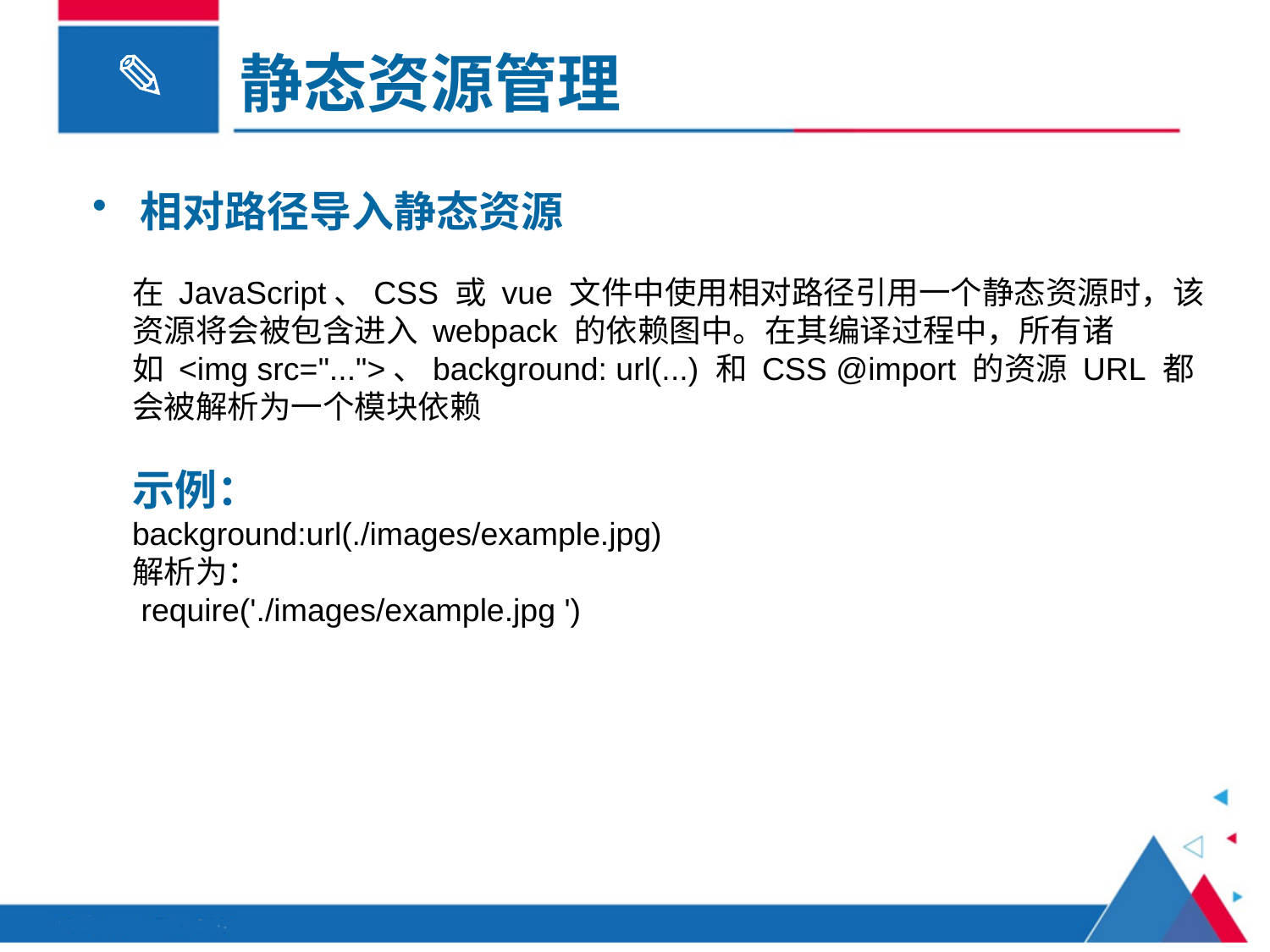

静态资源管理
相对路径导入静态资源
在 JavaScript、CSS 或 vue 文件中使用相对路径引用一个静态资源时，该资源将会被包含进入 webpack 的依赖图中。在其编译过程中，所有诸如 <img src="...">、background: url(...) 和 CSS @import 的资源 URL 都会被解析为一个模块依赖

示例：
background:url(./images/example.jpg)
解析为：
 require('./images/example.jpg ')